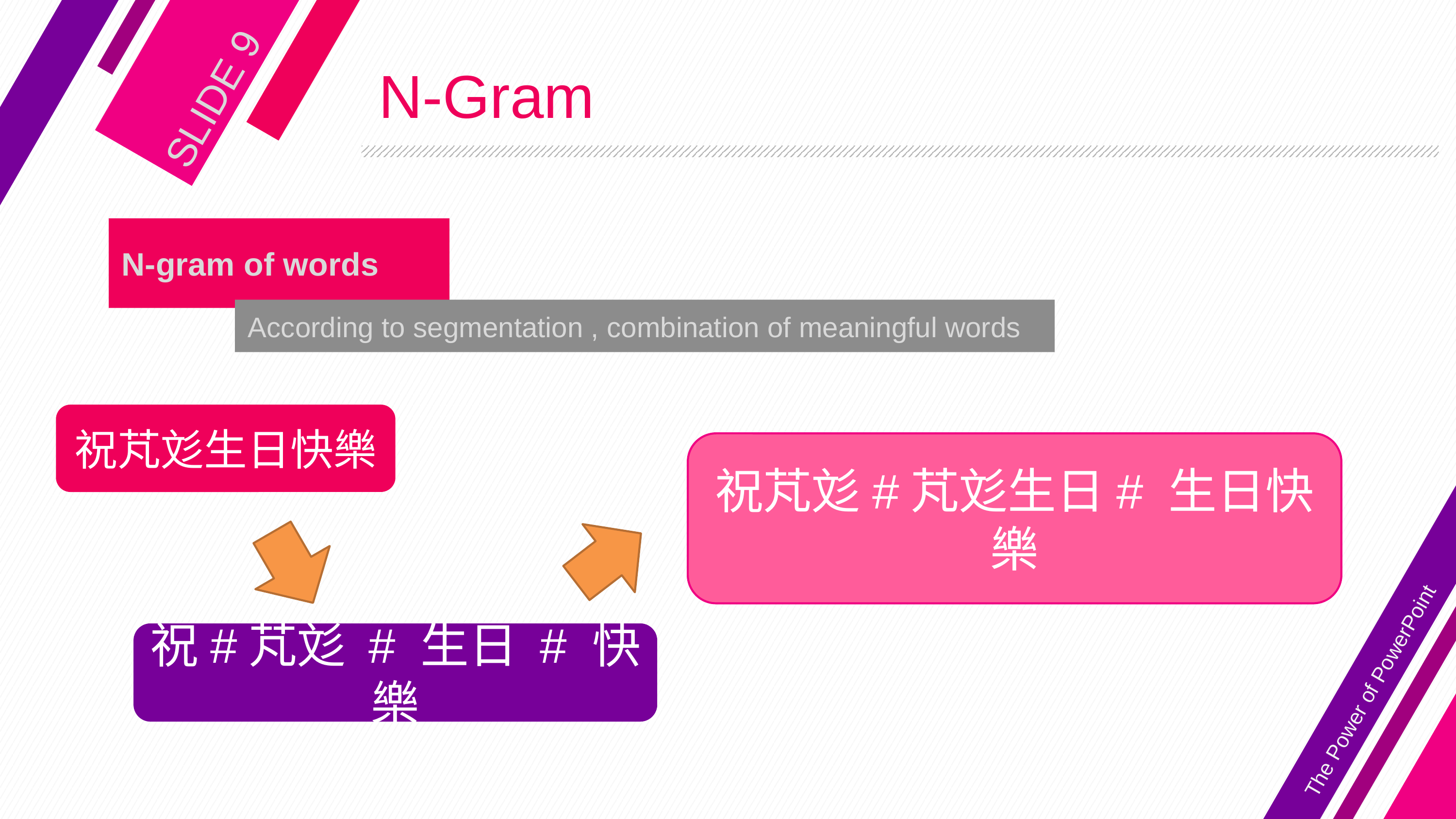

SLIDE 9
# N-Gram
N-gram of words
According to segmentation , combination of meaningful words
祝芃彣生日快樂
祝芃彣#芃彣生日# 生日快樂

The Power of PowerPoint
祝#芃彣 # 生日 # 快樂